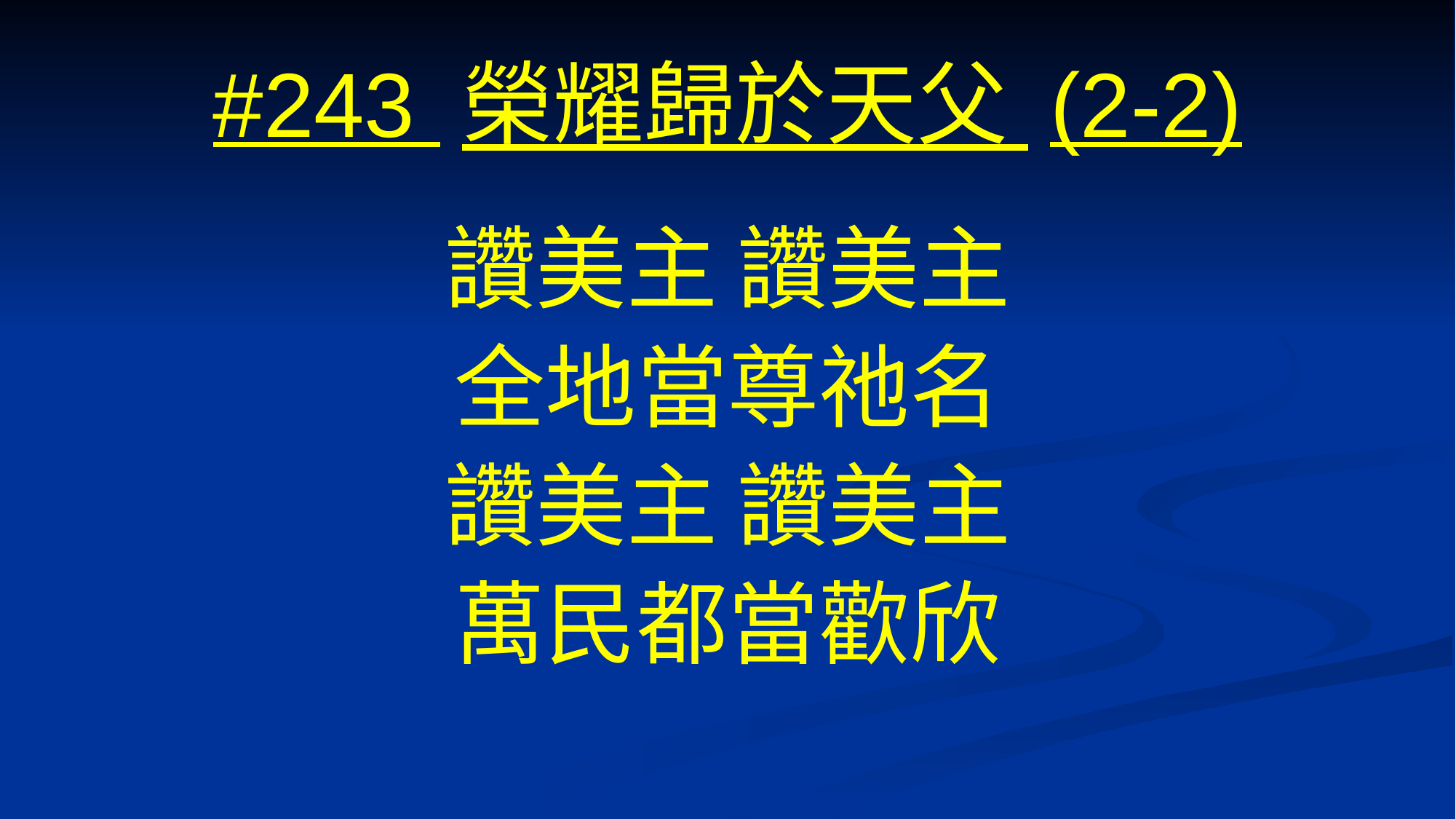

# #243 榮耀歸於天父 (2-2)
讚美主 讚美主
全地當尊祂名
讚美主 讚美主
萬民都當歡欣